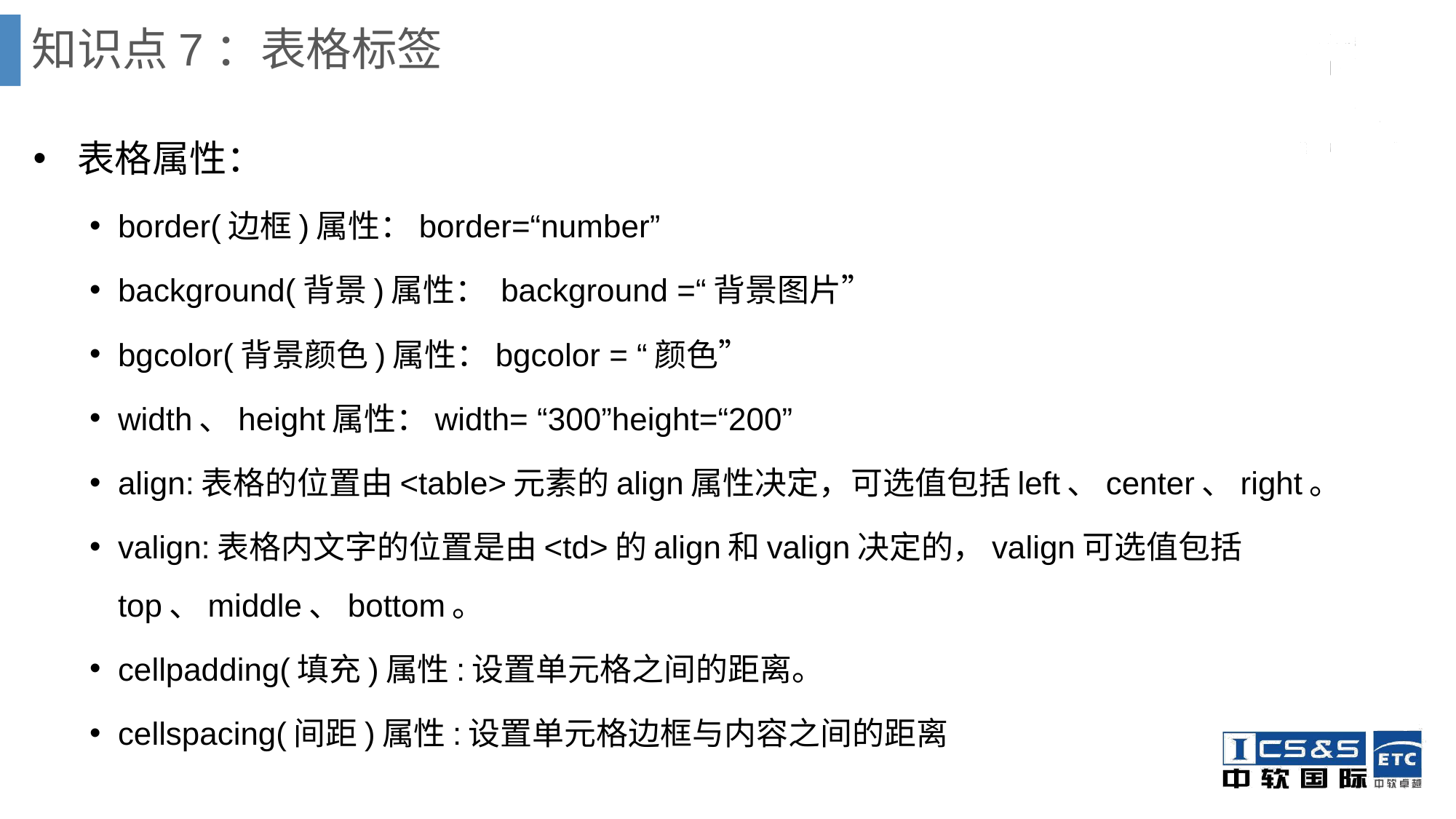

# 知识点7：表格标签
 表格属性：
border(边框)属性：border=“number”
background(背景)属性： background =“背景图片”
bgcolor(背景颜色)属性：bgcolor = “颜色”
width、height属性：width= “300”height=“200”
align:表格的位置由<table>元素的align属性决定，可选值包括left、center、right。
valign:表格内文字的位置是由<td>的align和valign决定的，valign可选值包括top、middle、bottom。
cellpadding(填充)属性:设置单元格之间的距离。
cellspacing(间距)属性:设置单元格边框与内容之间的距离